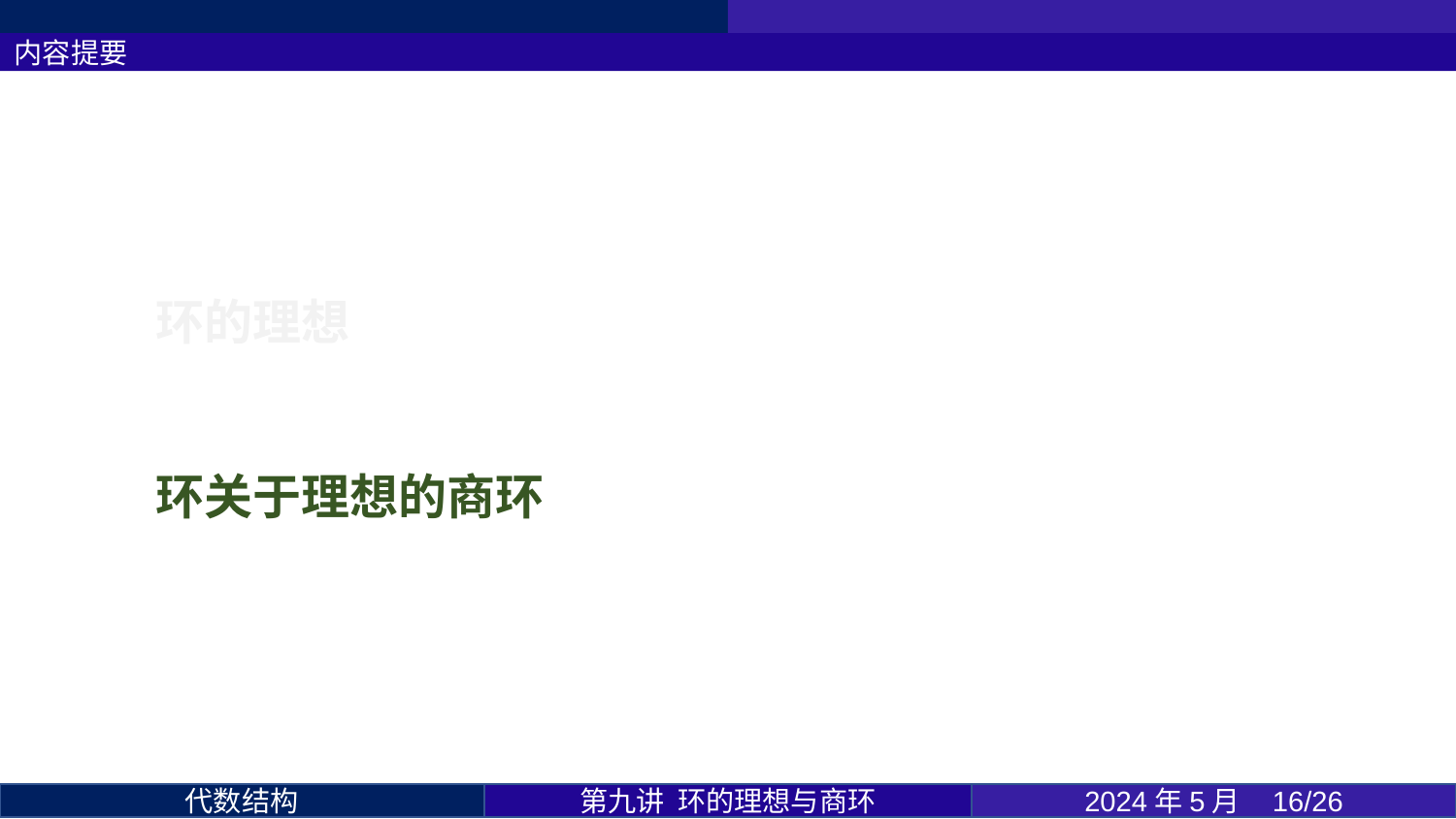

内容提要
环的理想

环关于理想的商环
第九讲  环的理想与商环
2024年5月    16/26
代数结构